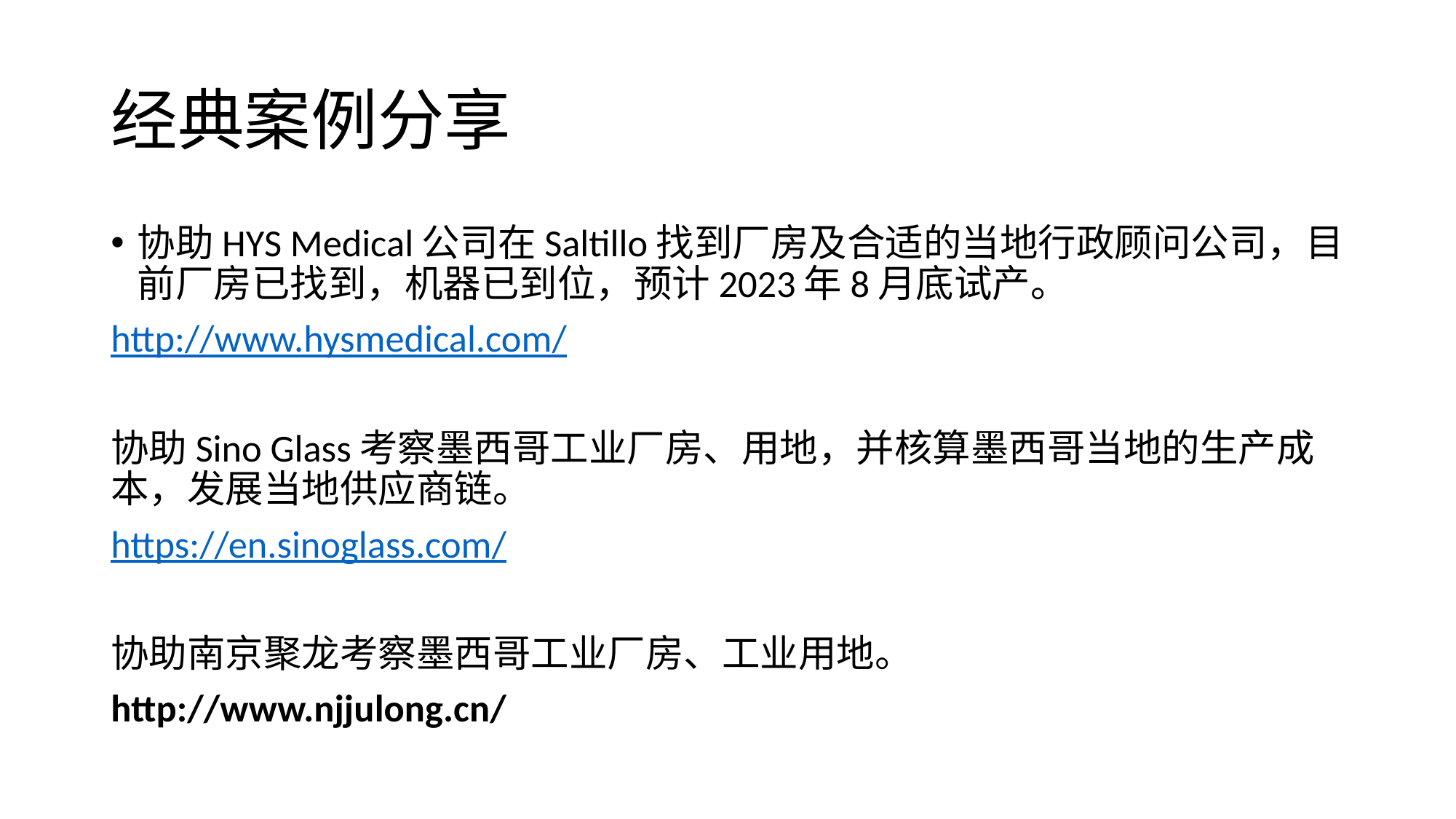

# 经典案例分享
协助HYS Medical公司在Saltillo找到厂房及合适的当地行政顾问公司，目前厂房已找到，机器已到位，预计2023年8月底试产。
http://www.hysmedical.com/

协助Sino Glass考察墨西哥工业厂房、用地，并核算墨西哥当地的生产成本，发展当地供应商链。
https://en.sinoglass.com/

协助南京聚龙考察墨西哥工业厂房、工业用地。
http://www.njjulong.cn/